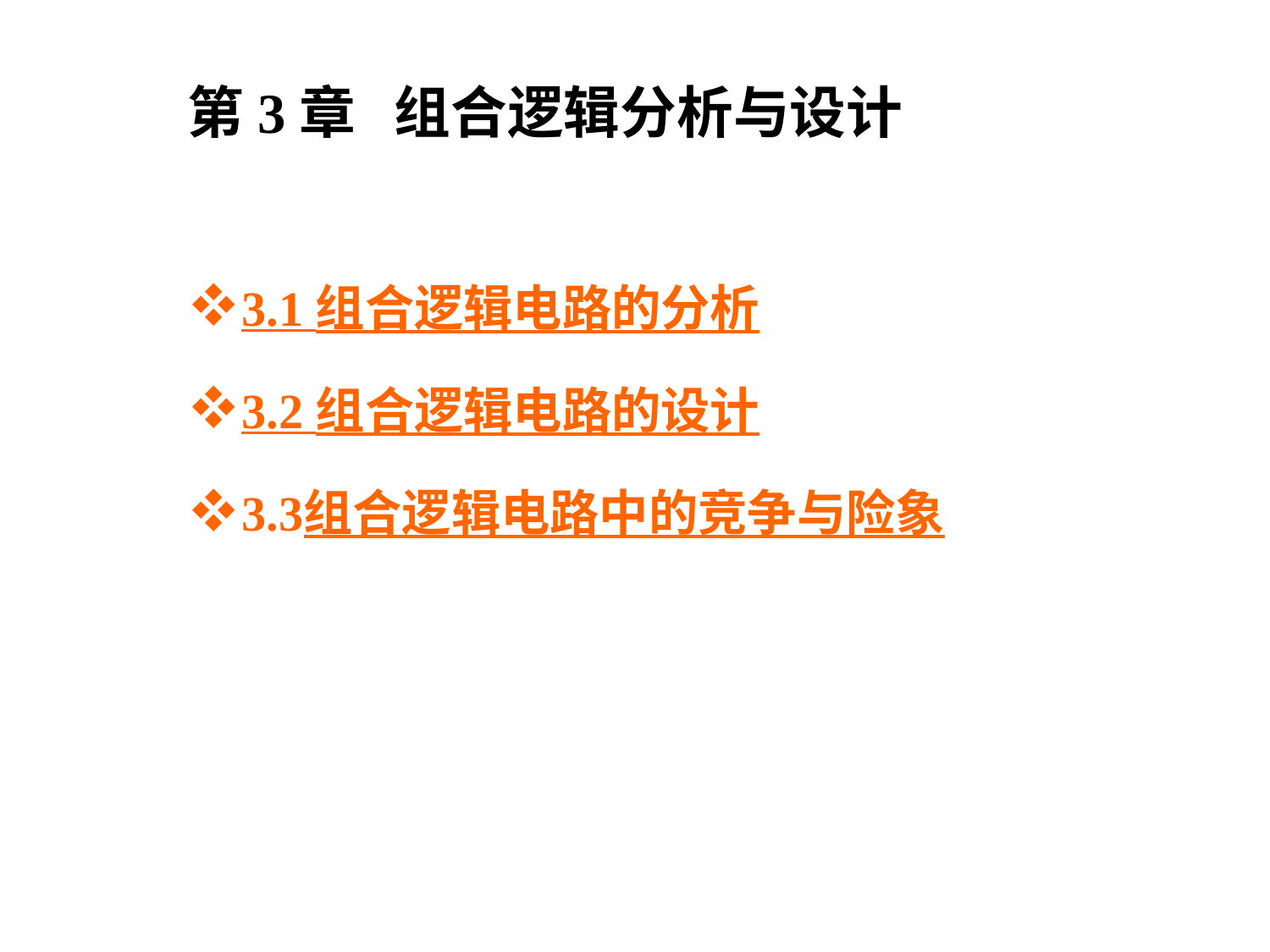

# 第3章   组合逻辑分析与设计

3.1 组合逻辑电路的分析
3.2 组合逻辑电路的设计
3.3组合逻辑电路中的竞争与险象